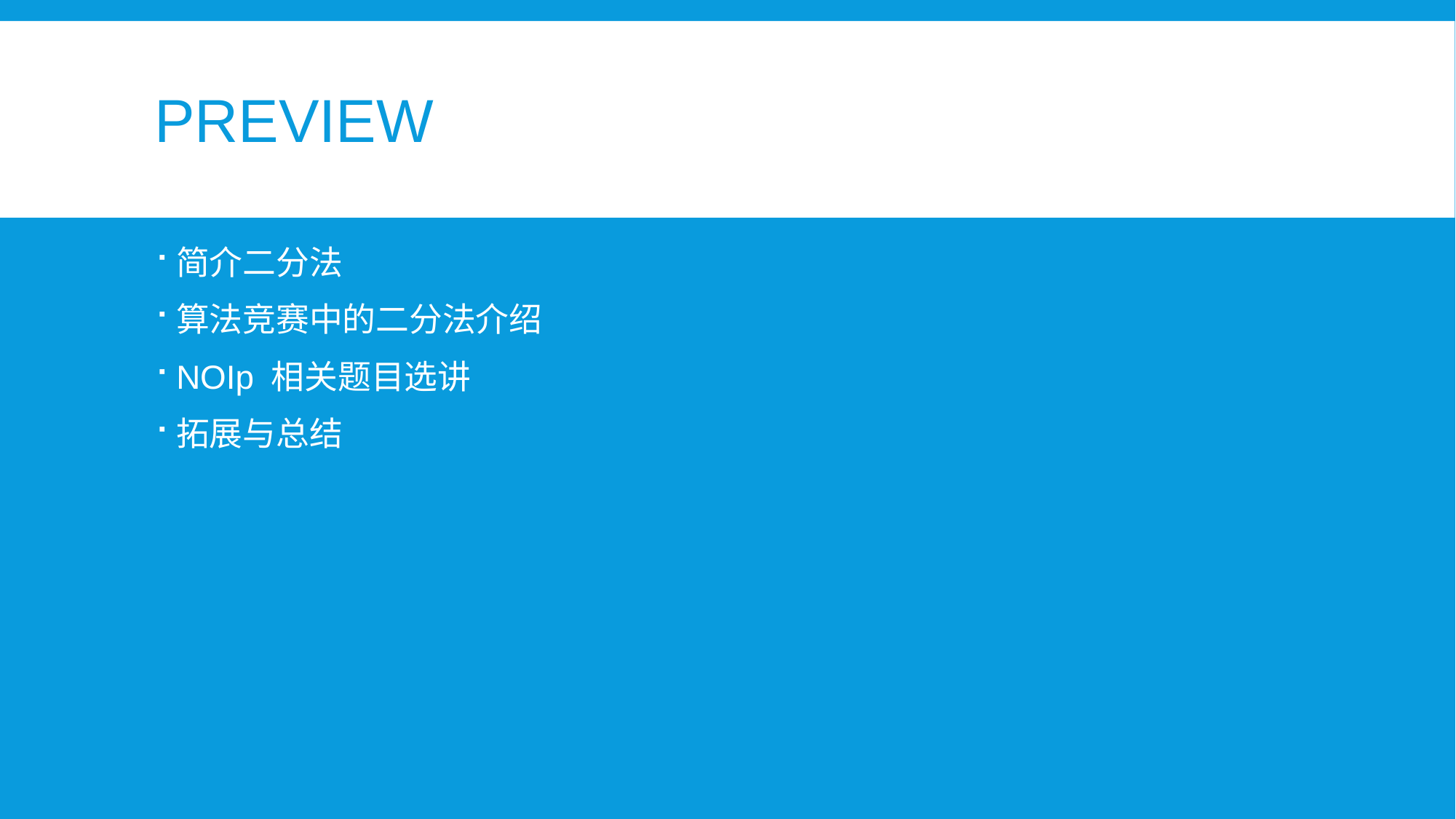

# PREVIEW
简介二分法
算法竞赛中的二分法介绍
NOIp 相关题目选讲
拓展与总结